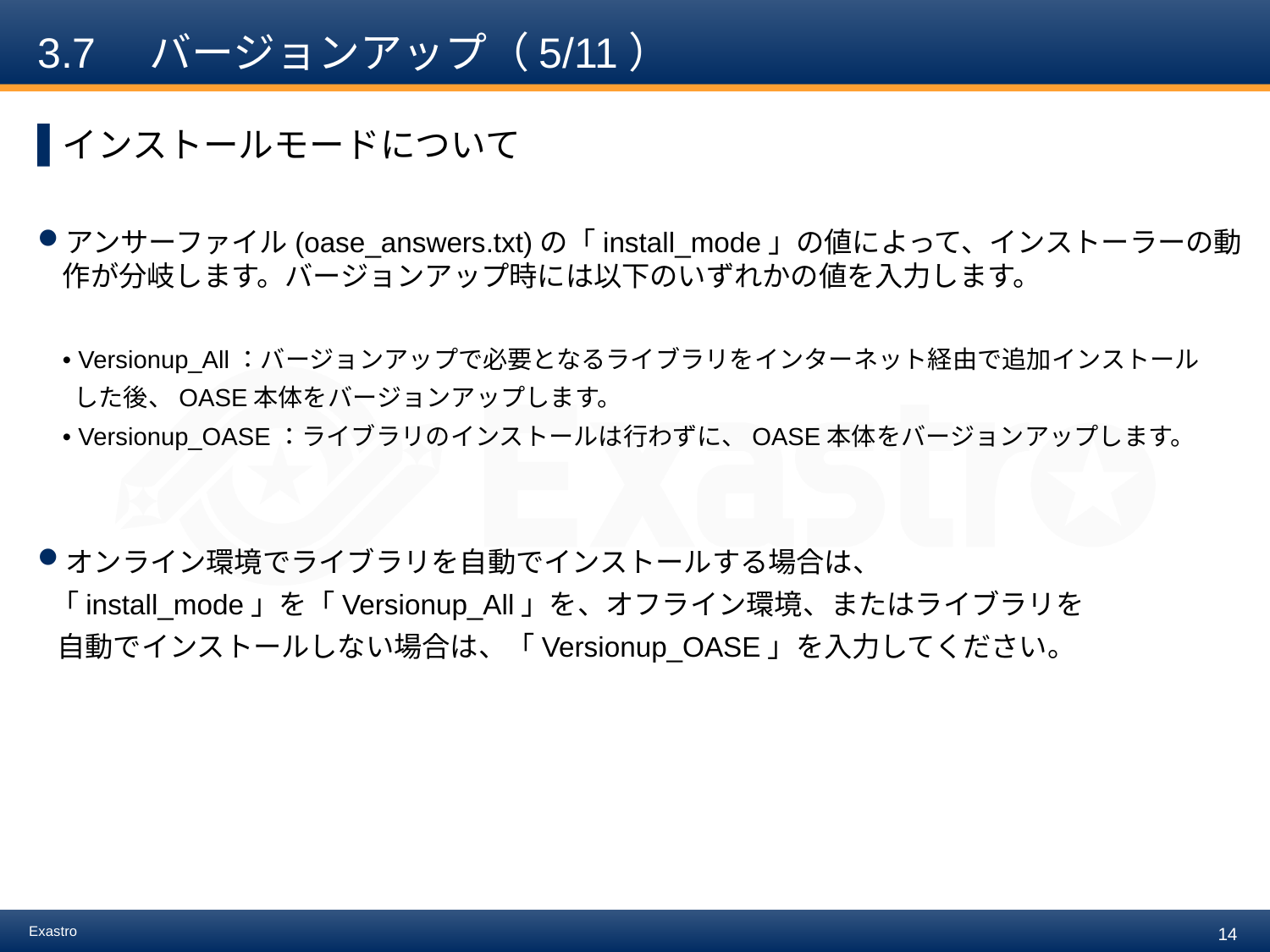

# 3.7　バージョンアップ（5/11）
インストールモードについて

アンサーファイル(oase_answers.txt)の「install_mode」の値によって、インストーラーの動作が分岐します。バージョンアップ時には以下のいずれかの値を入力します。

• Versionup_All：バージョンアップで必要となるライブラリをインターネット経由で追加インストール
 した後、OASE本体をバージョンアップします。
• Versionup_OASE：ライブラリのインストールは行わずに、OASE本体をバージョンアップします。

オンライン環境でライブラリを自動でインストールする場合は、
 「install_mode」を「Versionup_All」を、オフライン環境、またはライブラリを
  自動でインストールしない場合は、「Versionup_OASE」を入力してください。